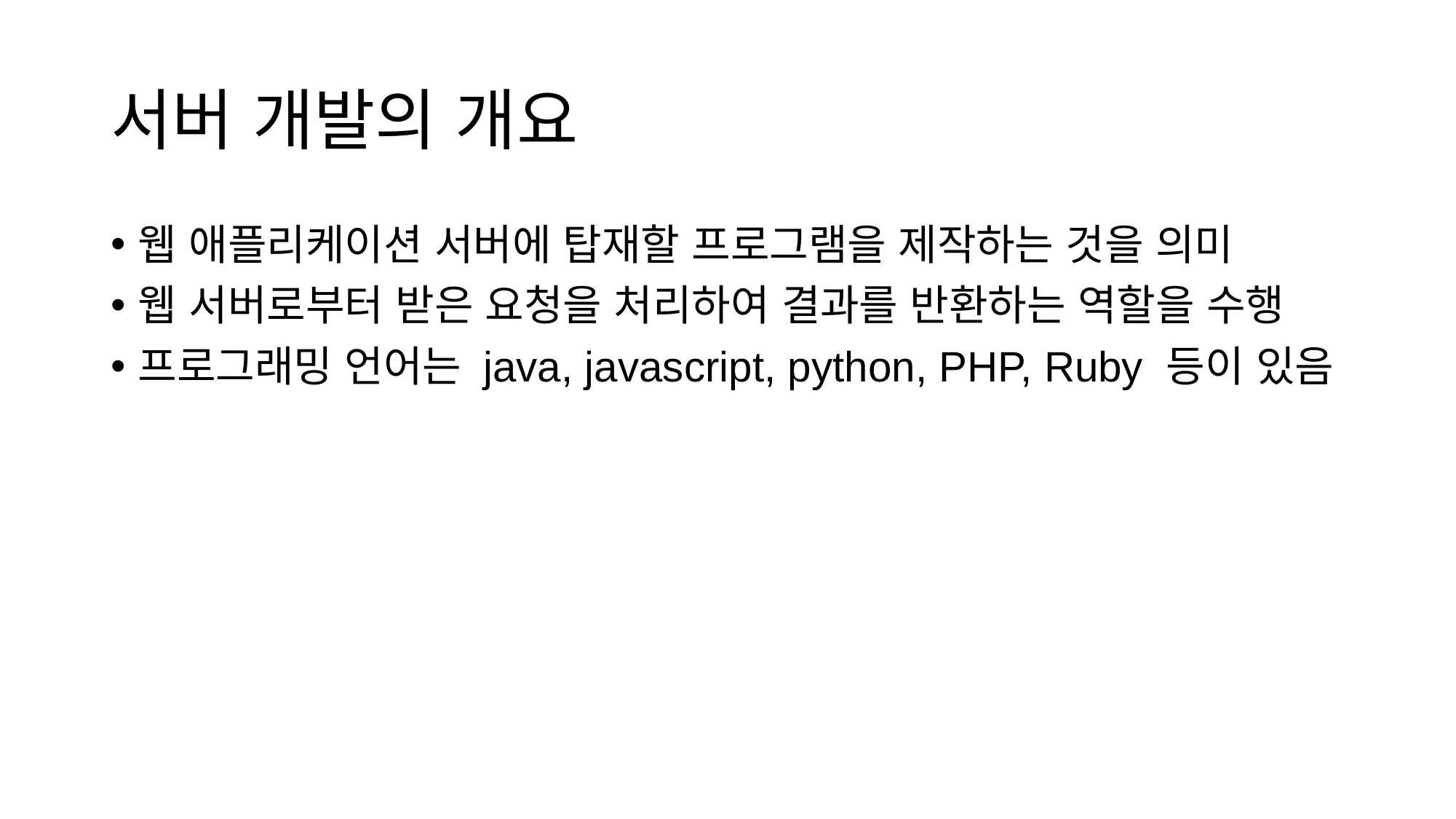

# 서버 개발의 개요
웹 애플리케이션 서버에 탑재할 프로그램을 제작하는 것을 의미
웹 서버로부터 받은 요청을 처리하여 결과를 반환하는 역할을 수행
프로그래밍 언어는 java, javascript, python, PHP, Ruby 등이 있음